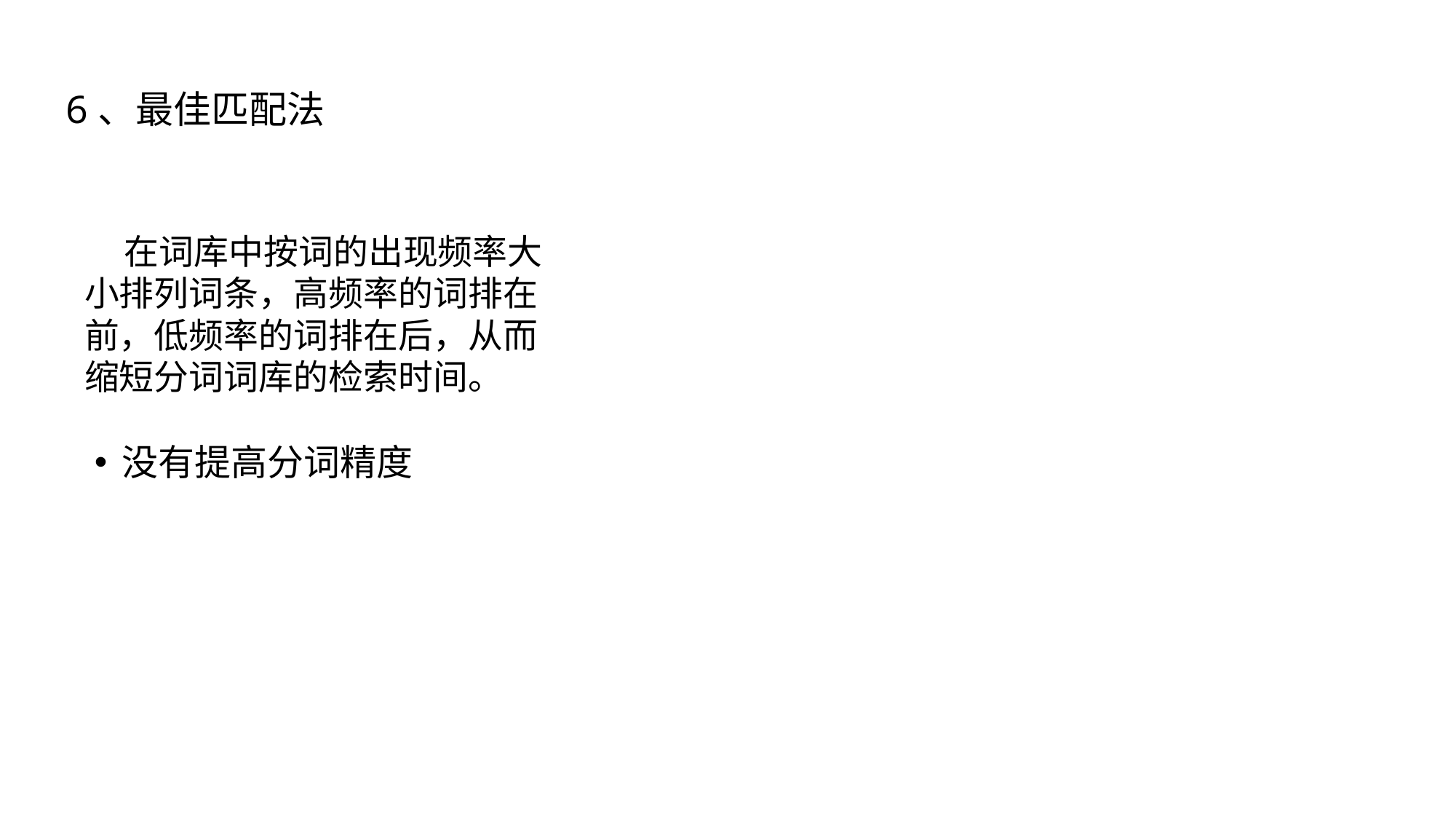

6、最佳匹配法

    在词库中按词的出现频率大小排列词条，高频率的词排在前，低频率的词排在后，从而缩短分词词库的检索时间。
没有提高分词精度